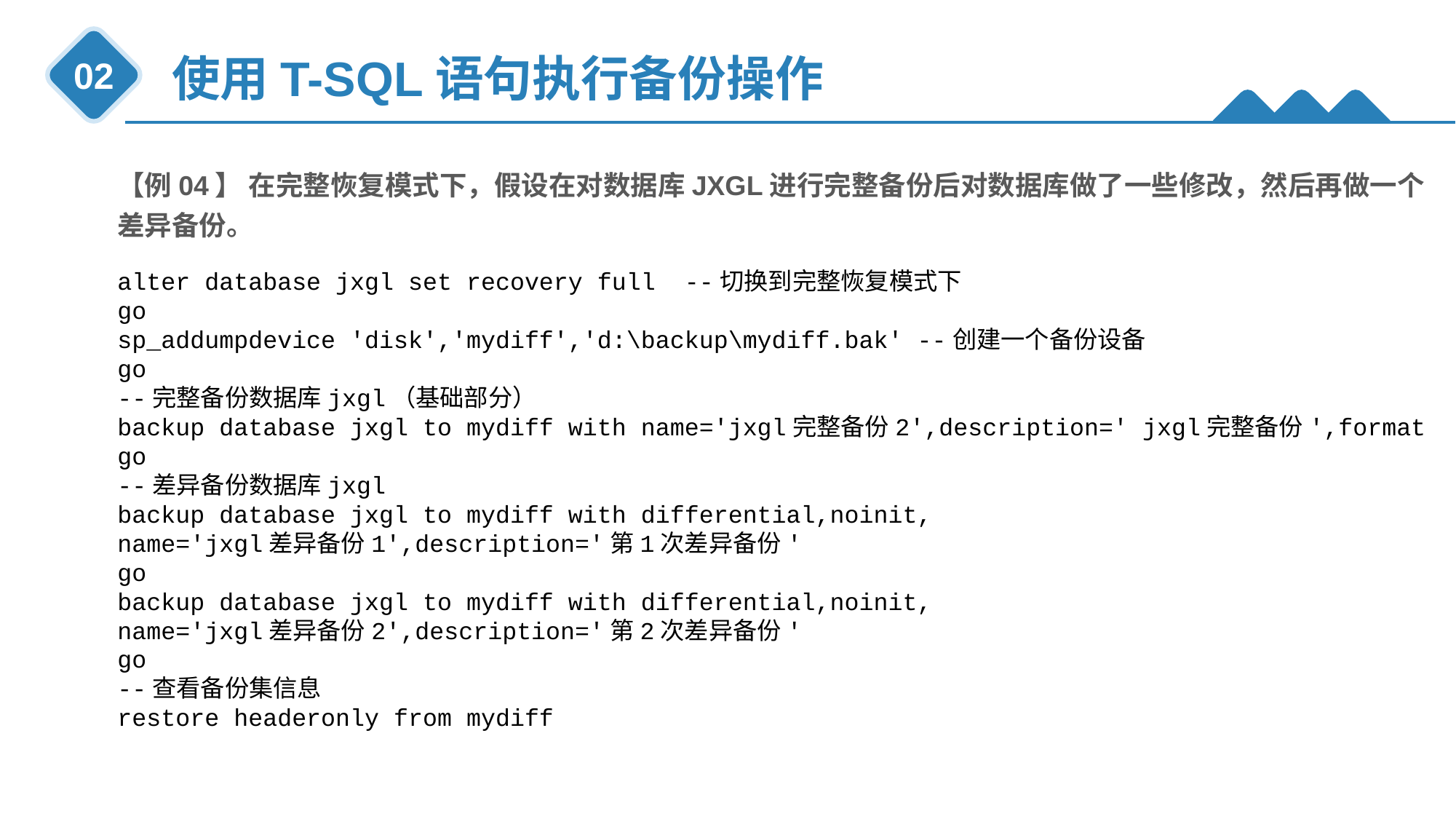

使用T-SQL语句执行备份操作
02

【例04】 在完整恢复模式下，假设在对数据库JXGL进行完整备份后对数据库做了一些修改，然后再做一个差异备份。
alter database jxgl set recovery full  --切换到完整恢复模式下
go
sp_addumpdevice 'disk','mydiff','d:\backup\mydiff.bak' --创建一个备份设备
go
--完整备份数据库jxgl（基础部分）
backup database jxgl to mydiff with name='jxgl完整备份2',description=' jxgl完整备份',format
go
--差异备份数据库jxgl
backup database jxgl to mydiff with differential,noinit,
name='jxgl差异备份1',description='第1次差异备份'
go
backup database jxgl to mydiff with differential,noinit,
name='jxgl差异备份2',description='第2次差异备份'
go
--查看备份集信息
restore headeronly from mydiff